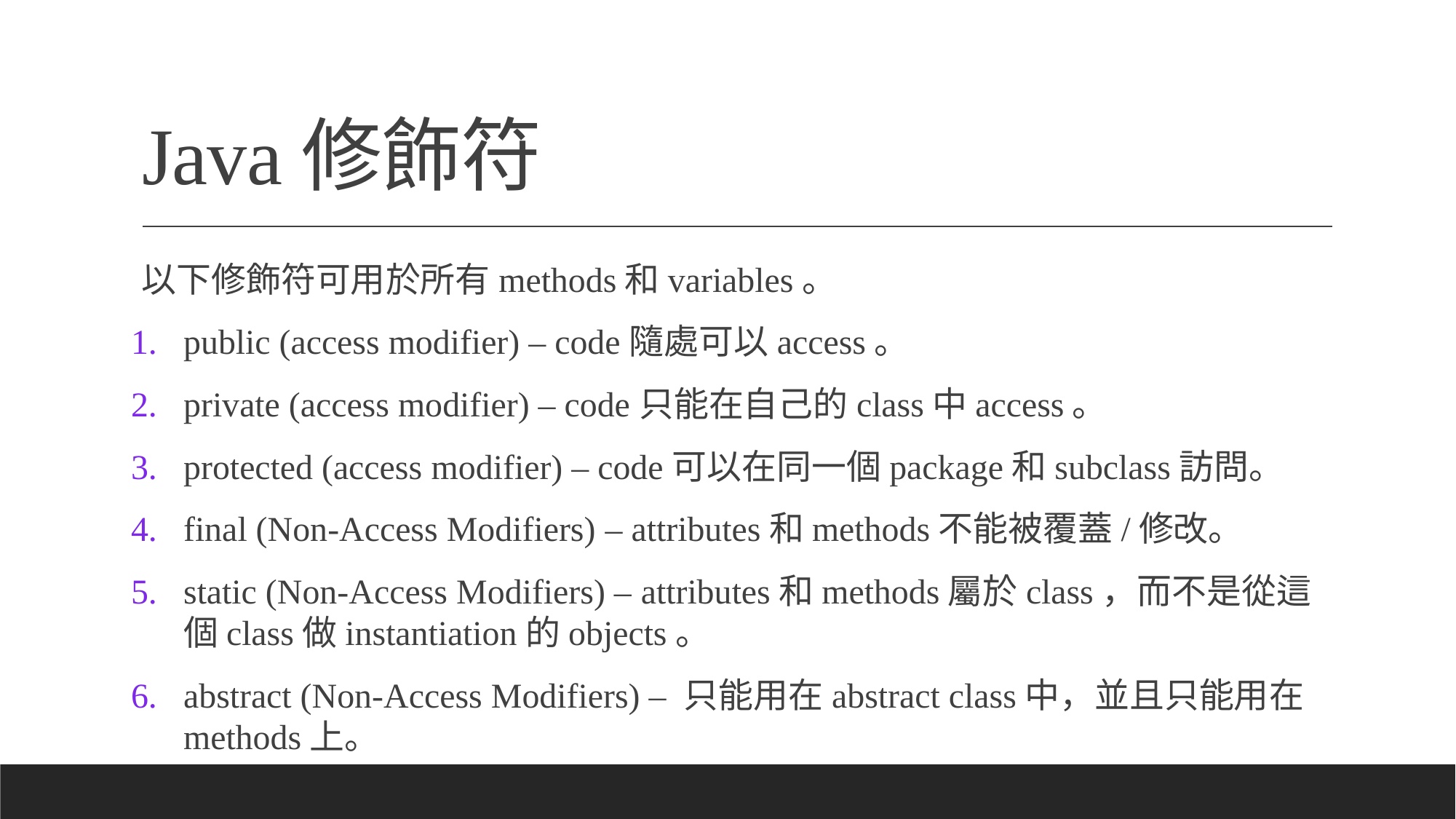

# Java修飾符
以下修飾符可用於所有methods和variables。
public (access modifier) – code隨處可以access。
private (access modifier) – code只能在自己的class中access。
protected (access modifier) – code可以在同一個package和subclass訪問。
final (Non-Access Modifiers) – attributes和methods不能被覆蓋/修改。
static (Non-Access Modifiers) – attributes和methods屬於class，而不是從這個class做instantiation的objects。
abstract (Non-Access Modifiers) – 只能用在abstract class中，並且只能用在methods上。